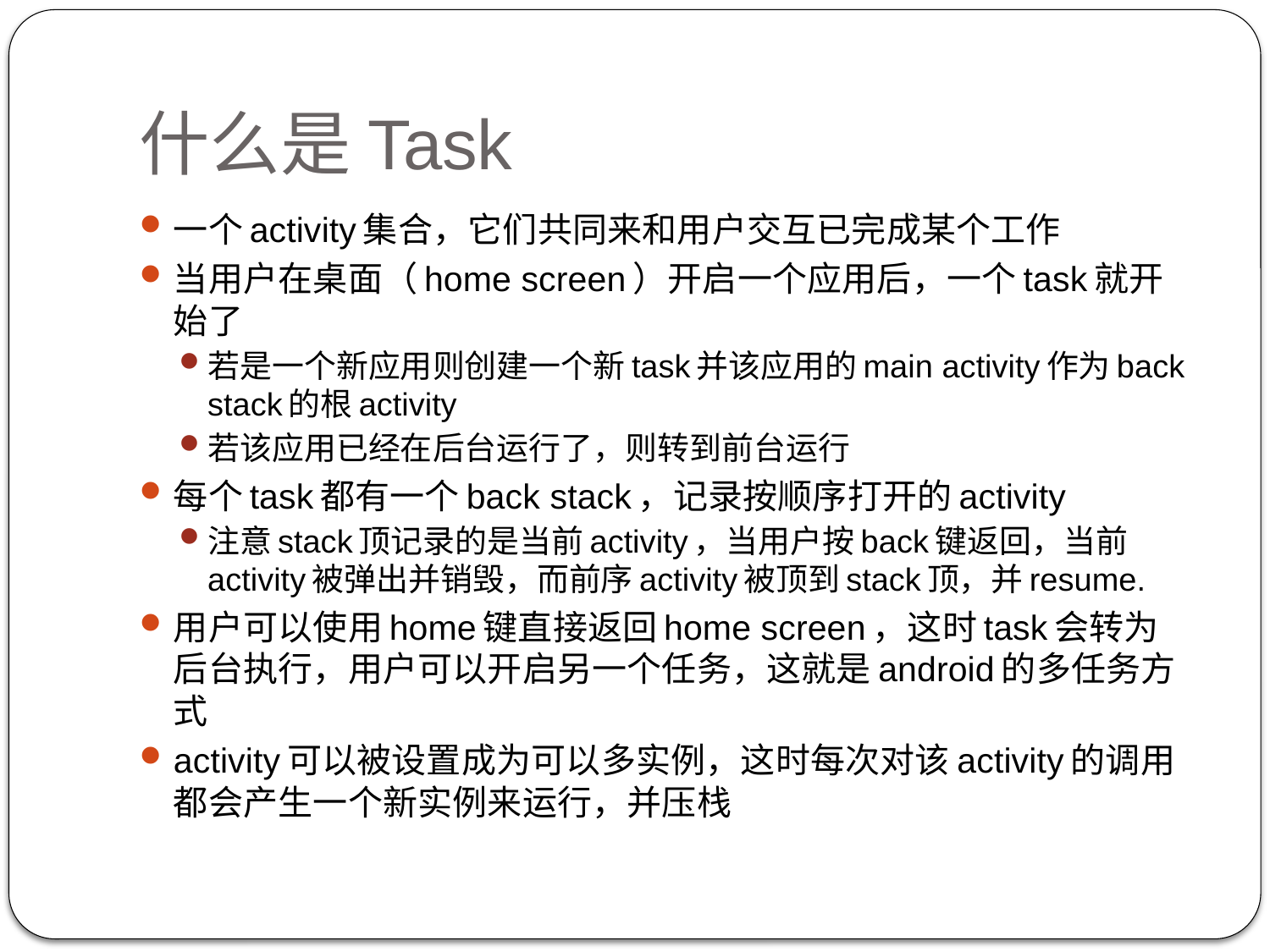

# 什么是Task
一个activity集合，它们共同来和用户交互已完成某个工作
当用户在桌面（home screen）开启一个应用后，一个task就开始了
若是一个新应用则创建一个新task并该应用的main activity作为back stack的根activity
若该应用已经在后台运行了，则转到前台运行
每个task都有一个back stack，记录按顺序打开的activity
注意stack顶记录的是当前activity，当用户按back键返回，当前activity被弹出并销毁，而前序activity被顶到stack顶，并resume.
用户可以使用home键直接返回home screen，这时task会转为后台执行，用户可以开启另一个任务，这就是android的多任务方式
activity可以被设置成为可以多实例，这时每次对该activity的调用都会产生一个新实例来运行，并压栈